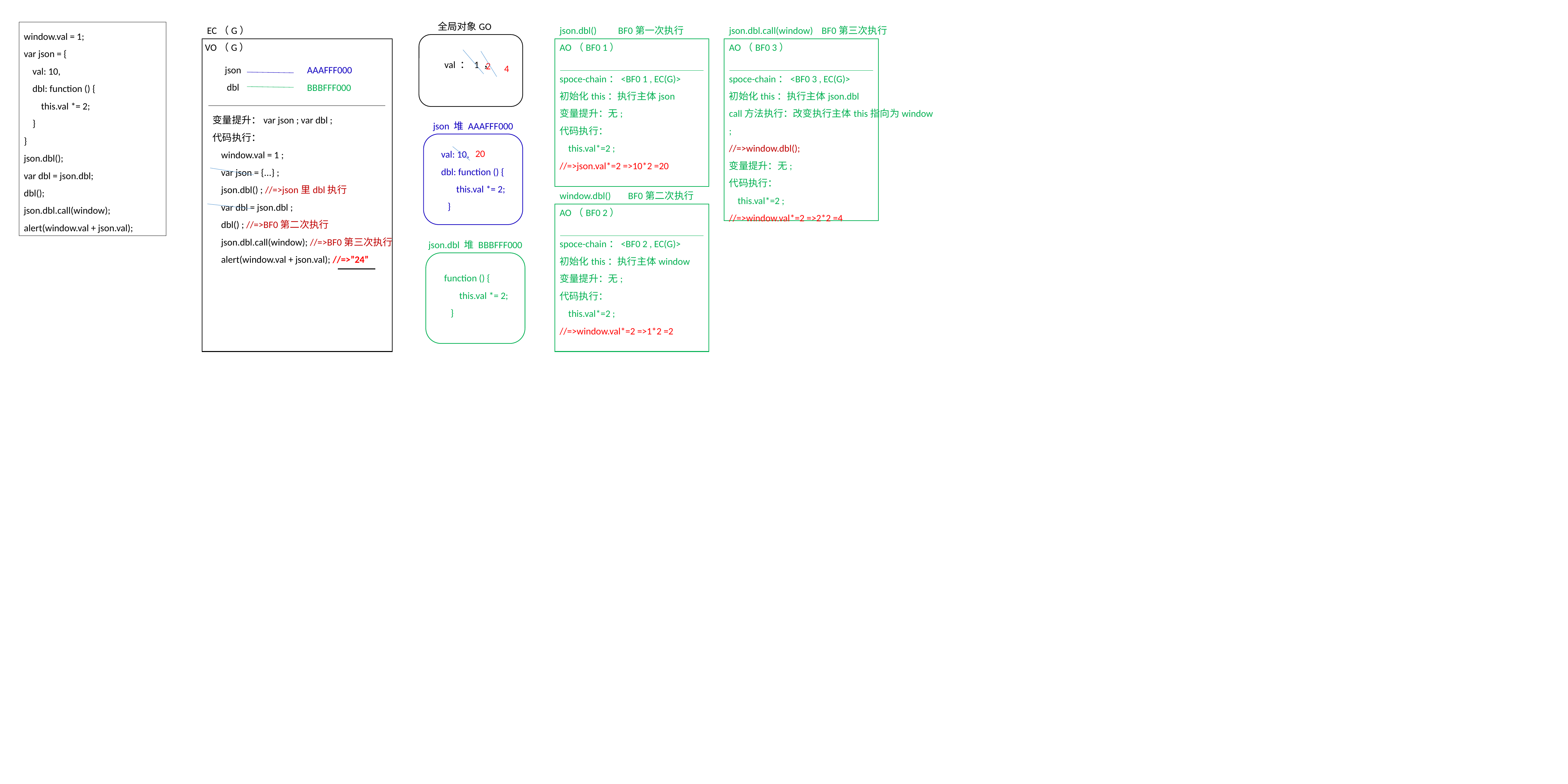

全局对象GO

val ： 1 ，
window.val = 1;
var json = {
    val: 10,
    dbl: function () {
        this.val *= 2;
    }
}
json.dbl();
var dbl = json.dbl;
dbl();
json.dbl.call(window);
alert(window.val + json.val);
EC（G）

VO（G）
变量提升：var json ; var dbl ;
代码执行：
    window.val = 1 ;
    var json = {...} ;
    json.dbl() ; //=>json里dbl执行
    var dbl = json.dbl ;
    dbl() ; //=>BF0第二次执行
    json.dbl.call(window); //=>BF0第三次执行
    alert(window.val + json.val); //=>”24”
json.dbl()          BF0第一次执行

AO（BF0 1）
spoce-chain：<BF0 1 , EC(G)>
初始化this：执行主体json
变量提升：无;
代码执行：
    this.val*=2 ;
//=>json.val*=2 =>10*2 =20
json.dbl.call(window)    BF0第三次执行

AO（BF0 3）
spoce-chain：<BF0 3 , EC(G)>
初始化this：执行主体json.dbl
call方法执行：改变执行主体this指向为window ;
//=>window.dbl();
变量提升：无;
代码执行：
    this.val*=2 ;
//=>window.val*=2 =>2*2 =4
json
dbl
2
4
AAAFFF000
BBBFFF000
json 堆 AAAFFF000

 val: 10,
 dbl: function () {
        this.val *= 2;
    }
20
window.dbl()        BF0第二次执行

AO（BF0 2）
spoce-chain：<BF0 2 , EC(G)>
初始化this：执行主体window
变量提升：无;
代码执行：
    this.val*=2 ;
//=>window.val*=2 =>1*2 =2
json.dbl 堆 BBBFFF000

 function () {
        this.val *= 2;
    }